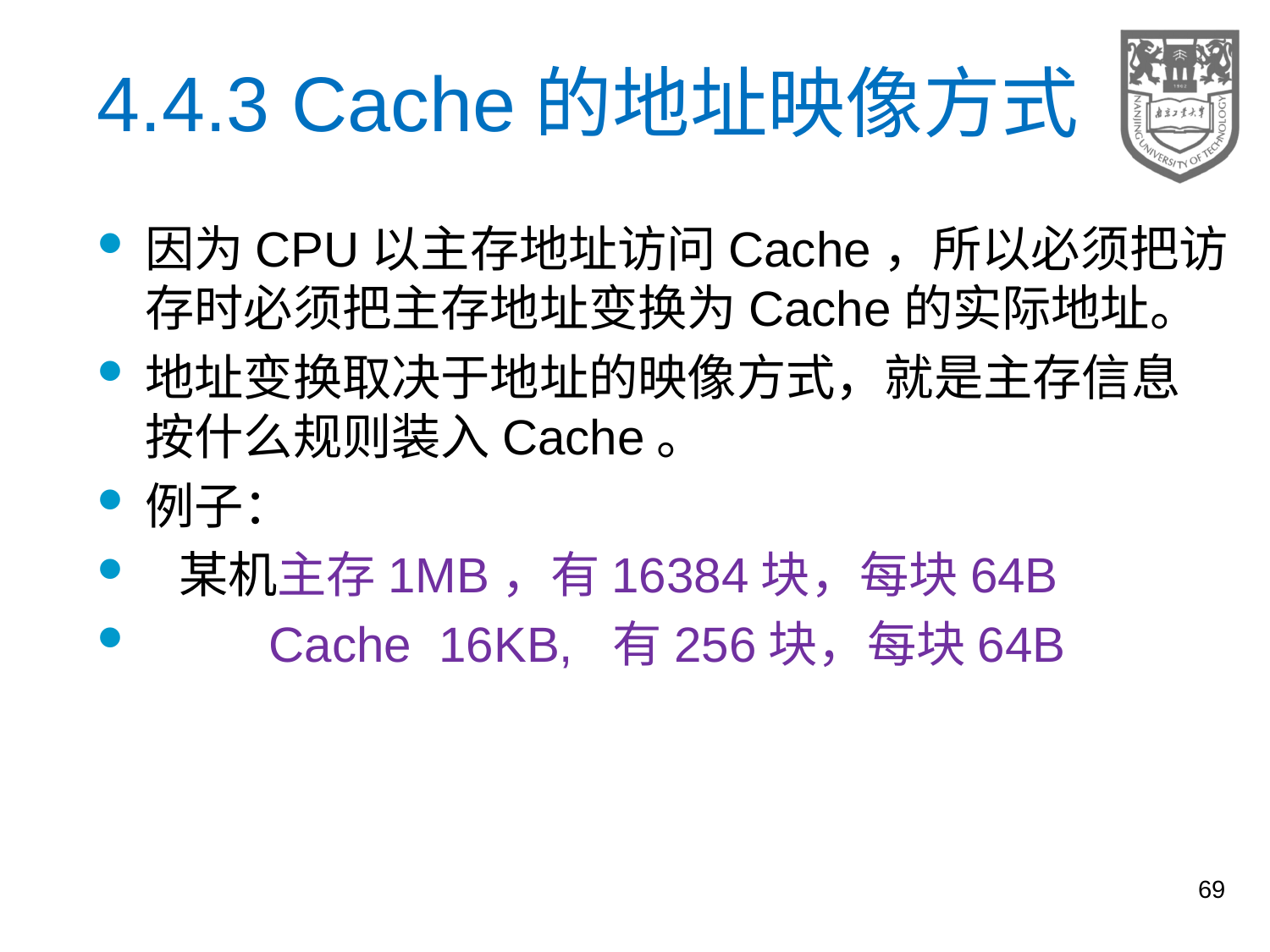

# 4.4.3 Cache的地址映像方式
因为CPU以主存地址访问Cache，所以必须把访存时必须把主存地址变换为Cache的实际地址。
地址变换取决于地址的映像方式，就是主存信息按什么规则装入Cache。
例子：
  某机主存1MB，有16384块，每块64B
         Cache  16KB,  有256块，每块64B
69